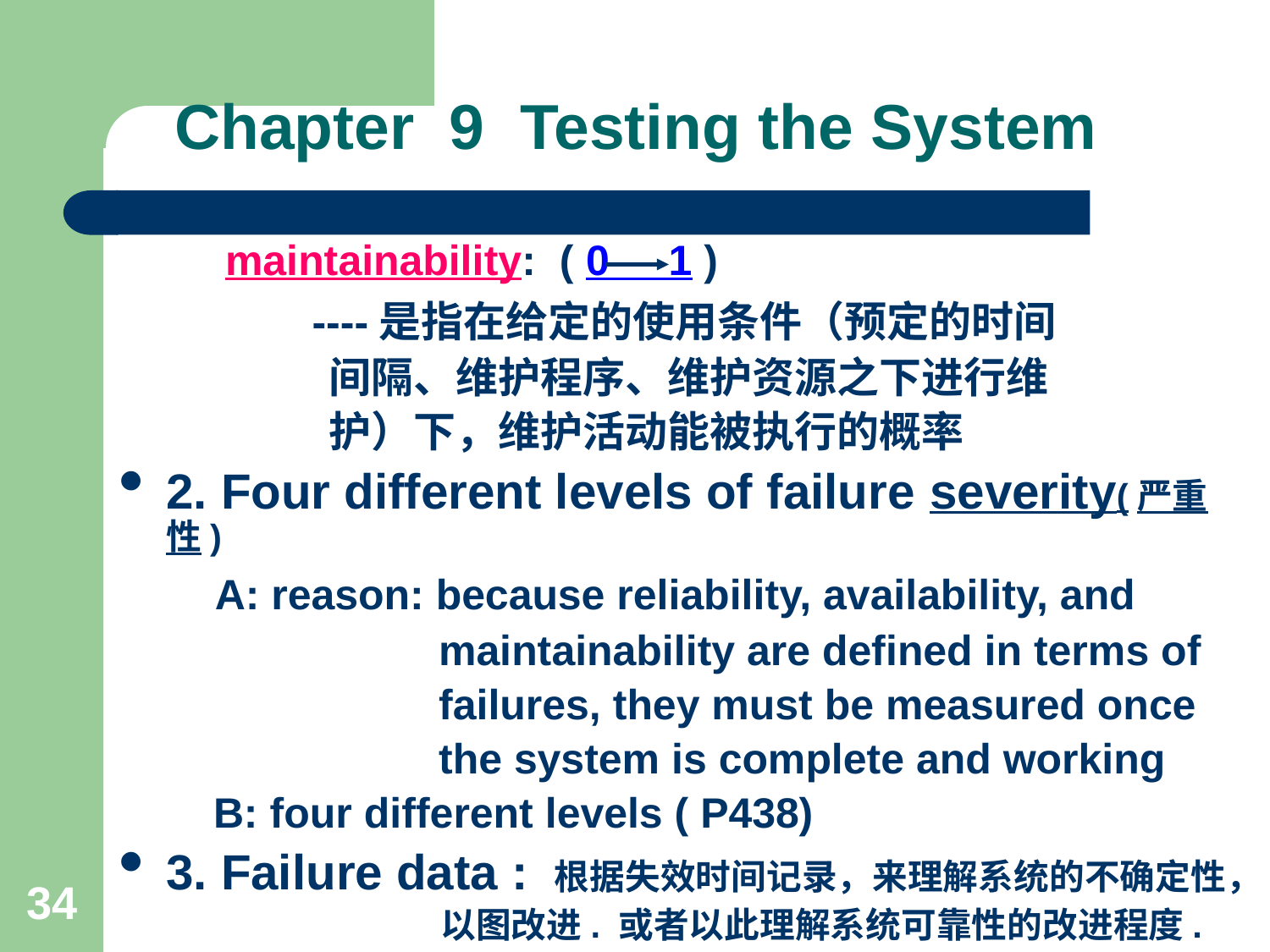

# Chapter  9  Testing the System
         maintainability:  ( 0     1 )
                ----是指在给定的使用条件（预定的时间
                     间隔、维护程序、维护资源之下进行维
                     护）下，维护活动能被执行的概率
2. Four different levels of failure severity(严重性)
       A: reason: because reliability, availability, and
                           maintainability are defined in terms of
                           failures, they must be measured once
                           the system is complete and working
        B: four different levels ( P438)
3. Failure data : 根据失效时间记录，来理解系统的不确定性，
                                       以图改进. 或者以此理解系统可靠性的改进程度.

34